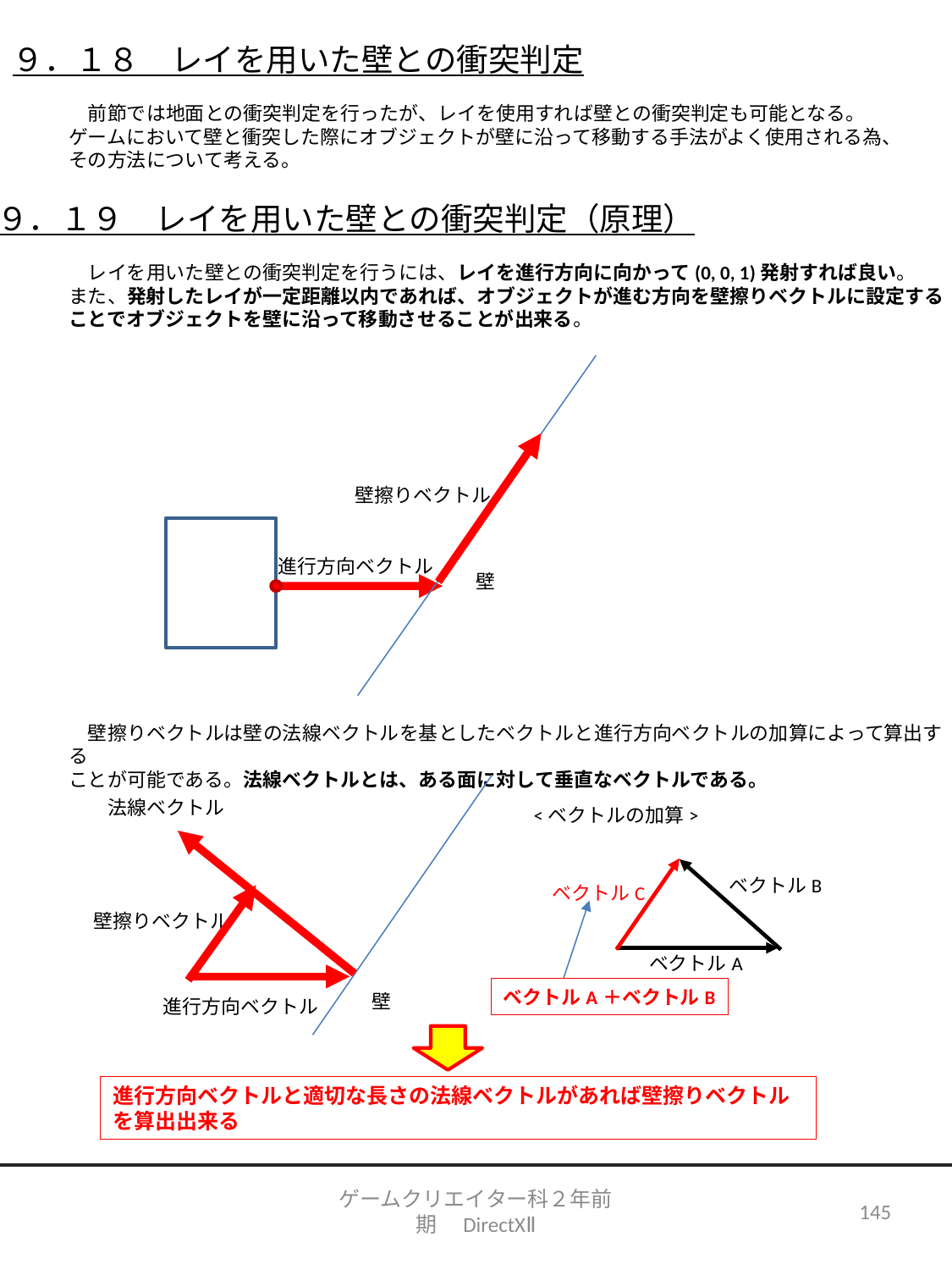

９．１８　レイを用いた壁との衝突判定
　前節では地面との衝突判定を行ったが、レイを使用すれば壁との衝突判定も可能となる。
ゲームにおいて壁と衝突した際にオブジェクトが壁に沿って移動する手法がよく使用される為、
その方法について考える。
９．１９　レイを用いた壁との衝突判定（原理）
　レイを用いた壁との衝突判定を行うには、レイを進行方向に向かって(0, 0, 1)発射すれば良い。
また、発射したレイが一定距離以内であれば、オブジェクトが進む方向を壁擦りベクトルに設定する
ことでオブジェクトを壁に沿って移動させることが出来る。
壁擦りベクトル

進行方向ベクトル
壁

　壁擦りベクトルは壁の法線ベクトルを基としたベクトルと進行方向ベクトルの加算によって算出する
ことが可能である。法線ベクトルとは、ある面に対して垂直なベクトルである。
法線ベクトル
<ベクトルの加算>
ベクトルB
ベクトルC
壁擦りベクトル
ベクトルA
ベクトルA＋ベクトルB
壁
進行方向ベクトル

進行方向ベクトルと適切な長さの法線ベクトルがあれば壁擦りベクトルを算出出来る
ゲームクリエイター科２年前期　DirectXⅡ
145